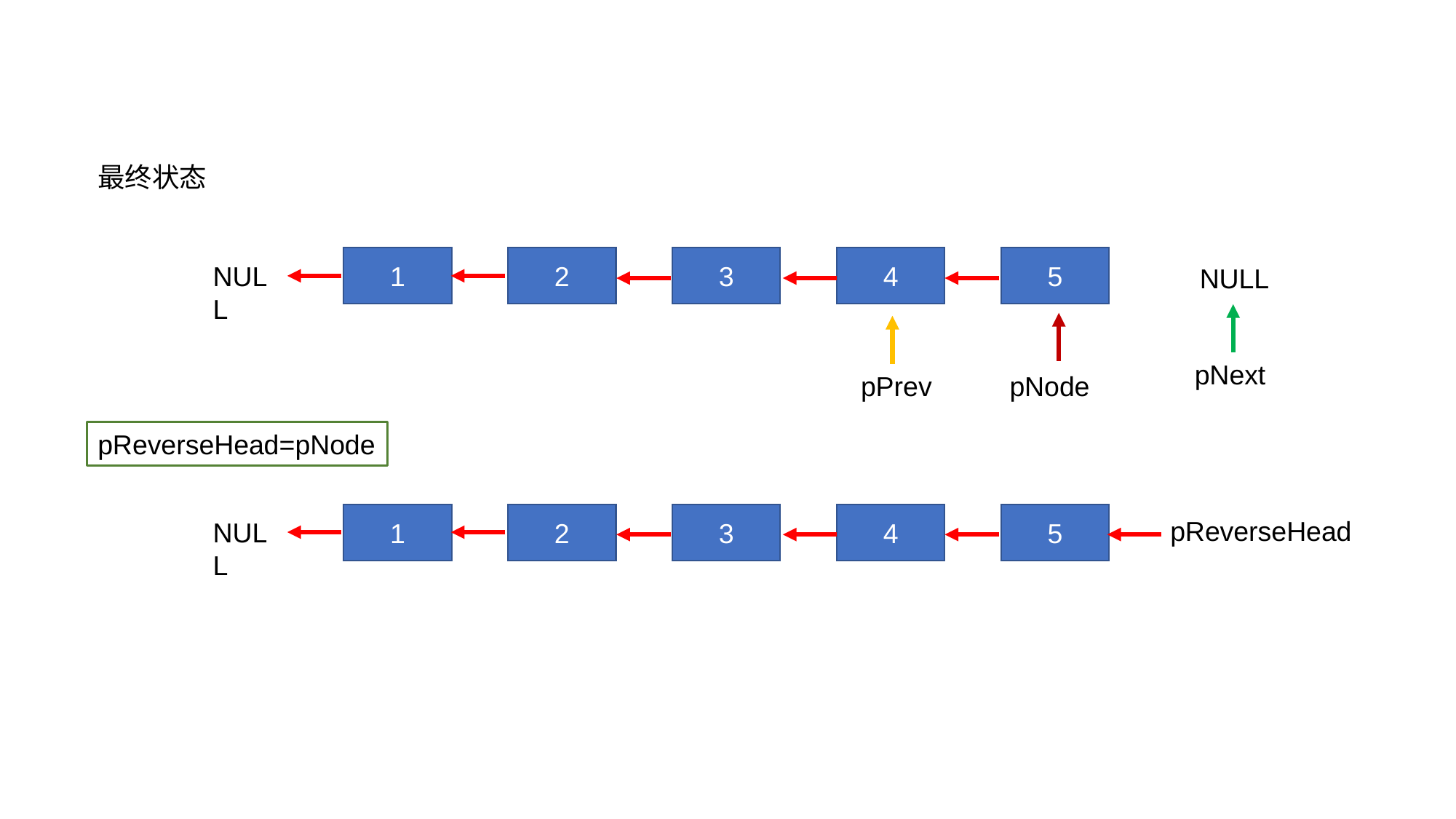

最终状态
1
4
5
3
2
NULL
NULL
pNext
pPrev
pNode
pReverseHead=pNode
1
4
5
3
2
pReverseHead
NULL